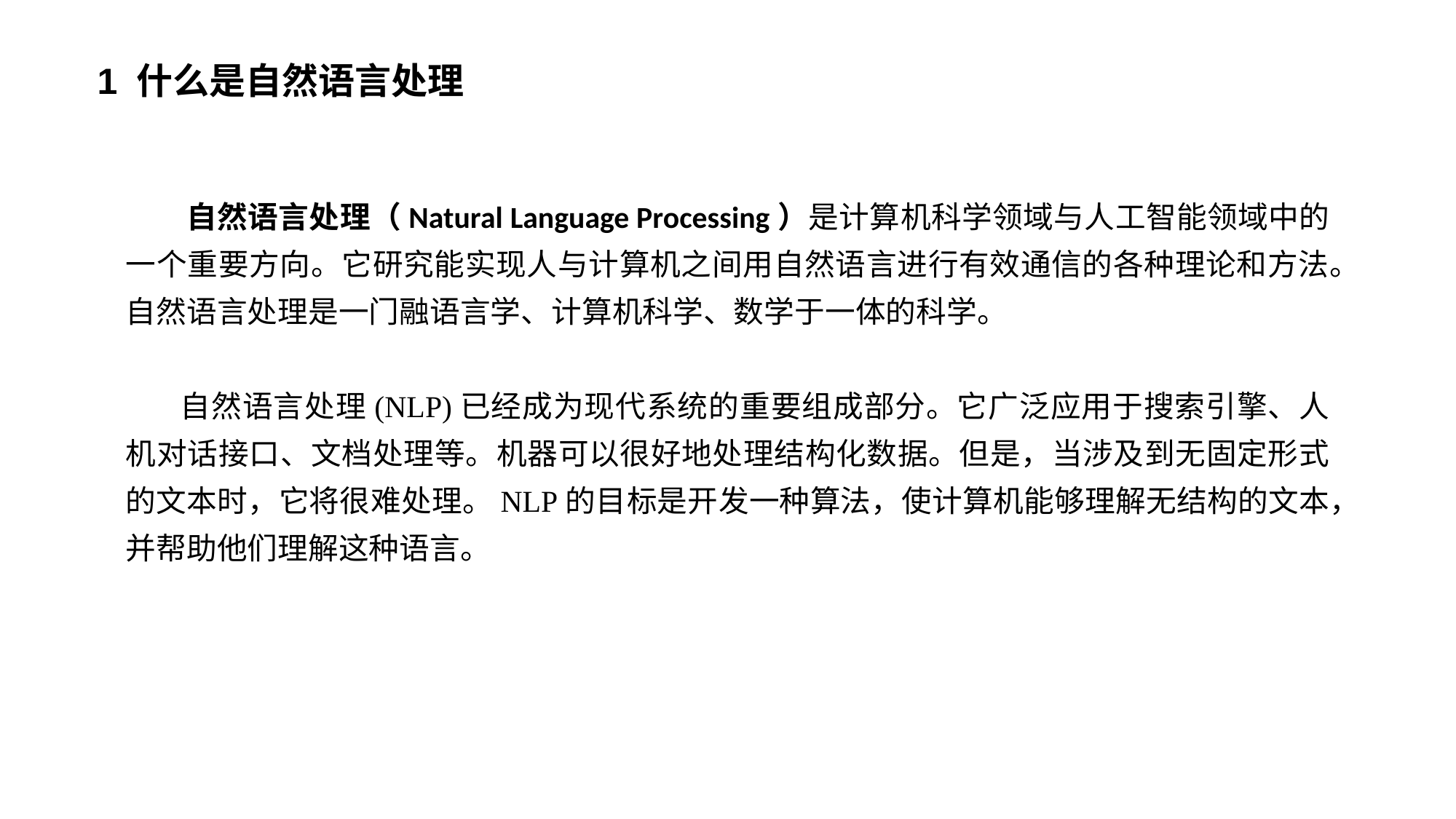

1 什么是自然语言处理
自然语言处理（Natural Language Processing）是计算机科学领域与人工智能领域中的一个重要方向。它研究能实现人与计算机之间用自然语言进行有效通信的各种理论和方法。自然语言处理是一门融语言学、计算机科学、数学于一体的科学。

自然语言处理(NLP)已经成为现代系统的重要组成部分。它广泛应用于搜索引擎、人机对话接口、文档处理等。机器可以很好地处理结构化数据。但是，当涉及到无固定形式的文本时，它将很难处理。NLP的目标是开发一种算法，使计算机能够理解无结构的文本，并帮助他们理解这种语言。